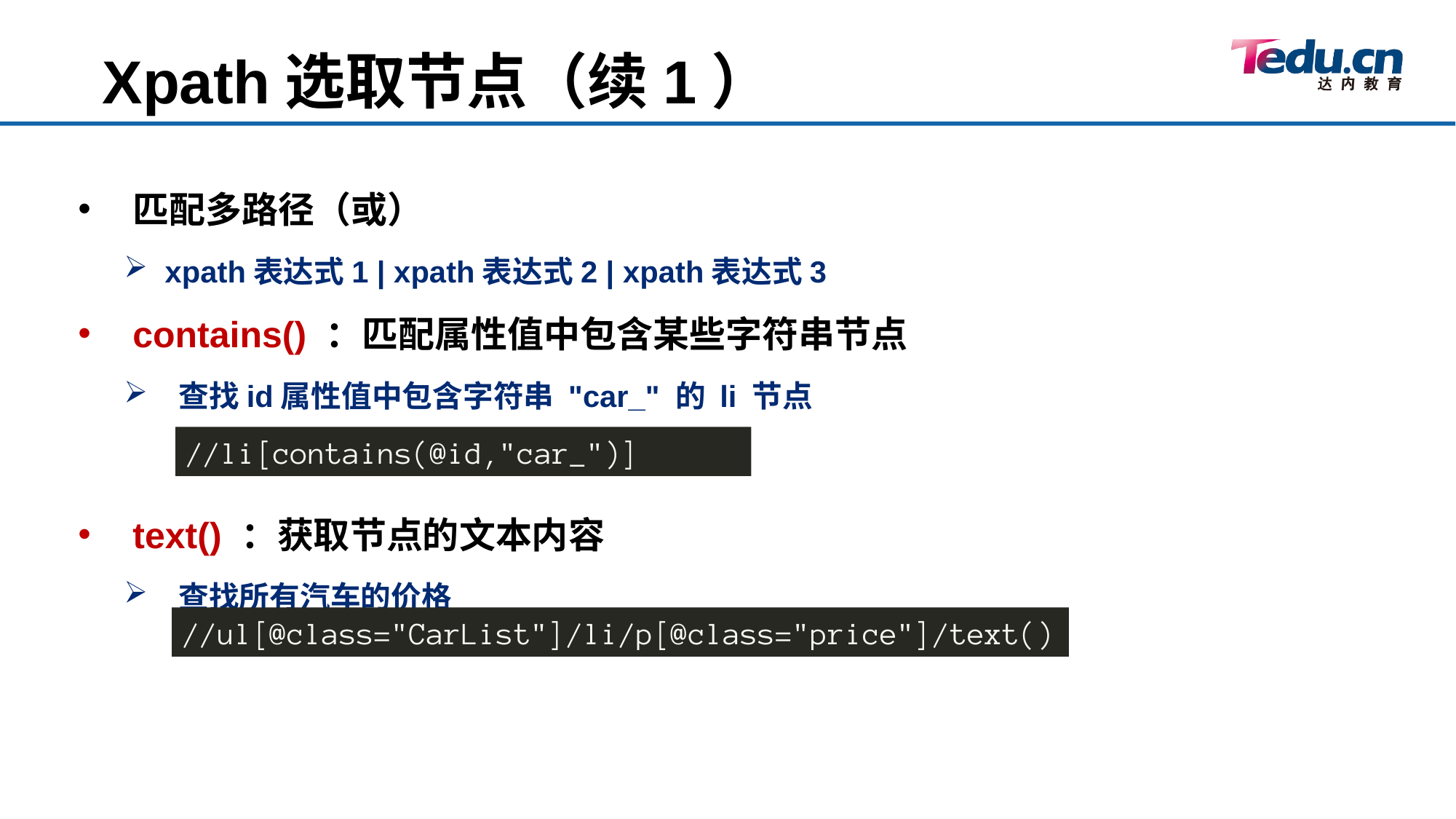

Xpath选取节点（续1）
匹配多路径（或）
xpath表达式1 | xpath表达式2 | xpath表达式3
contains() ：匹配属性值中包含某些字符串节点
查找id属性值中包含字符串 "car_" 的 li 节点

text() ：获取节点的文本内容
查找所有汽车的价格

//li[contains(@id,"car_")]
//ul[@class="CarList"]/li/p[@class="price"]/text()